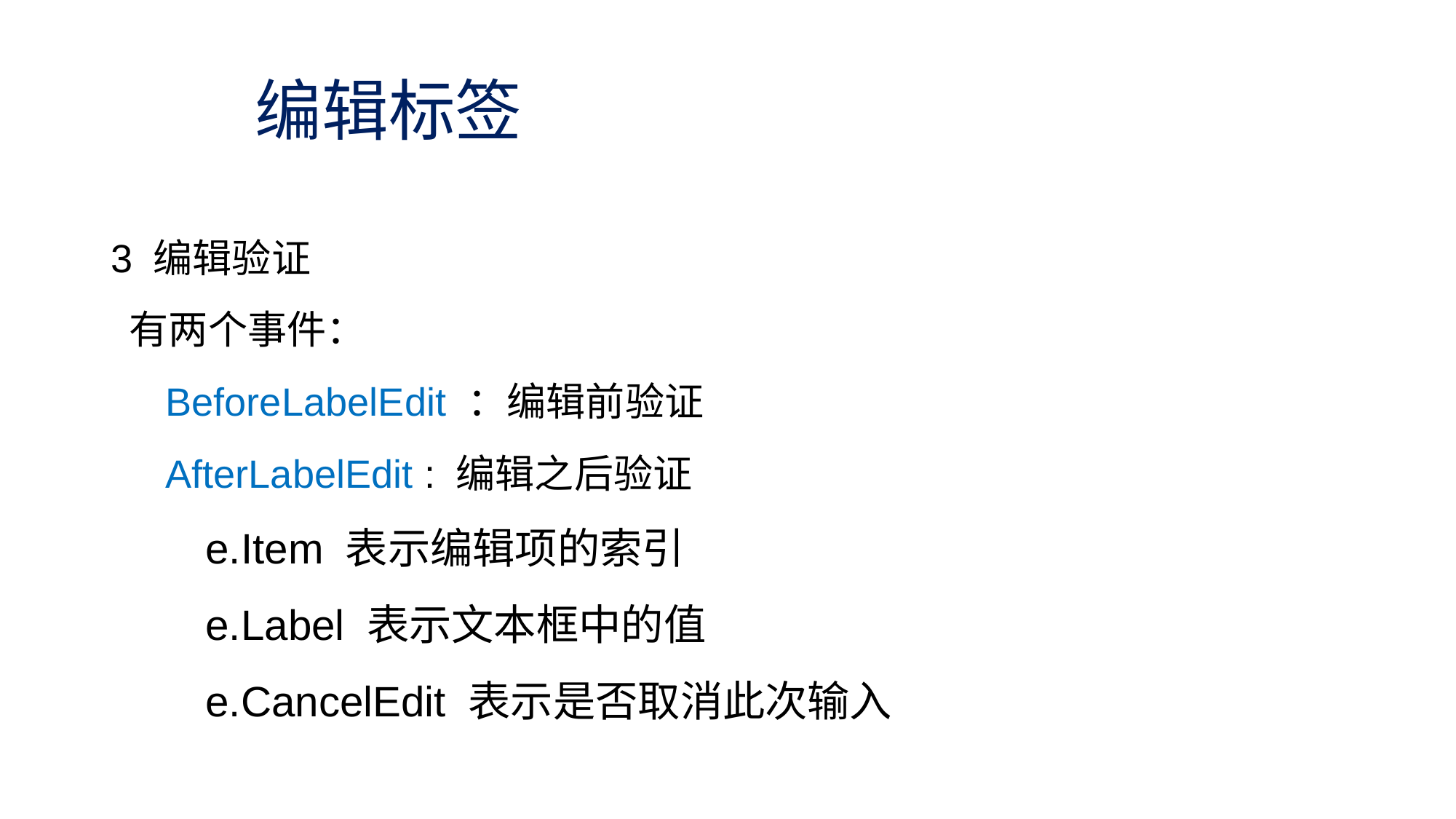

# 编辑标签
3 编辑验证
 有两个事件：
     BeforeLabelEdit ：编辑前验证
     AfterLabelEdit : 编辑之后验证
        e.Item 表示编辑项的索引
        e.Label 表示文本框中的值
        e.CancelEdit 表示是否取消此次输入